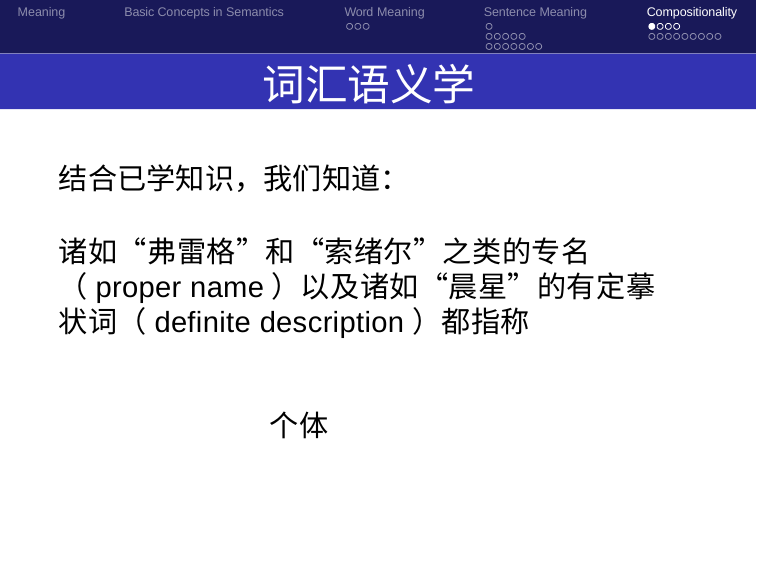

Meaning
Basic Concepts in Semantics
Word Meaning
Sentence Meaning
Compositionality

     词汇语义学
结合已学知识，我们知道：

诸如“弗雷格”和“索绪尔”之类的专名（proper name）以及诸如“晨星”的有定摹状词（definite description）都指称

                              个体